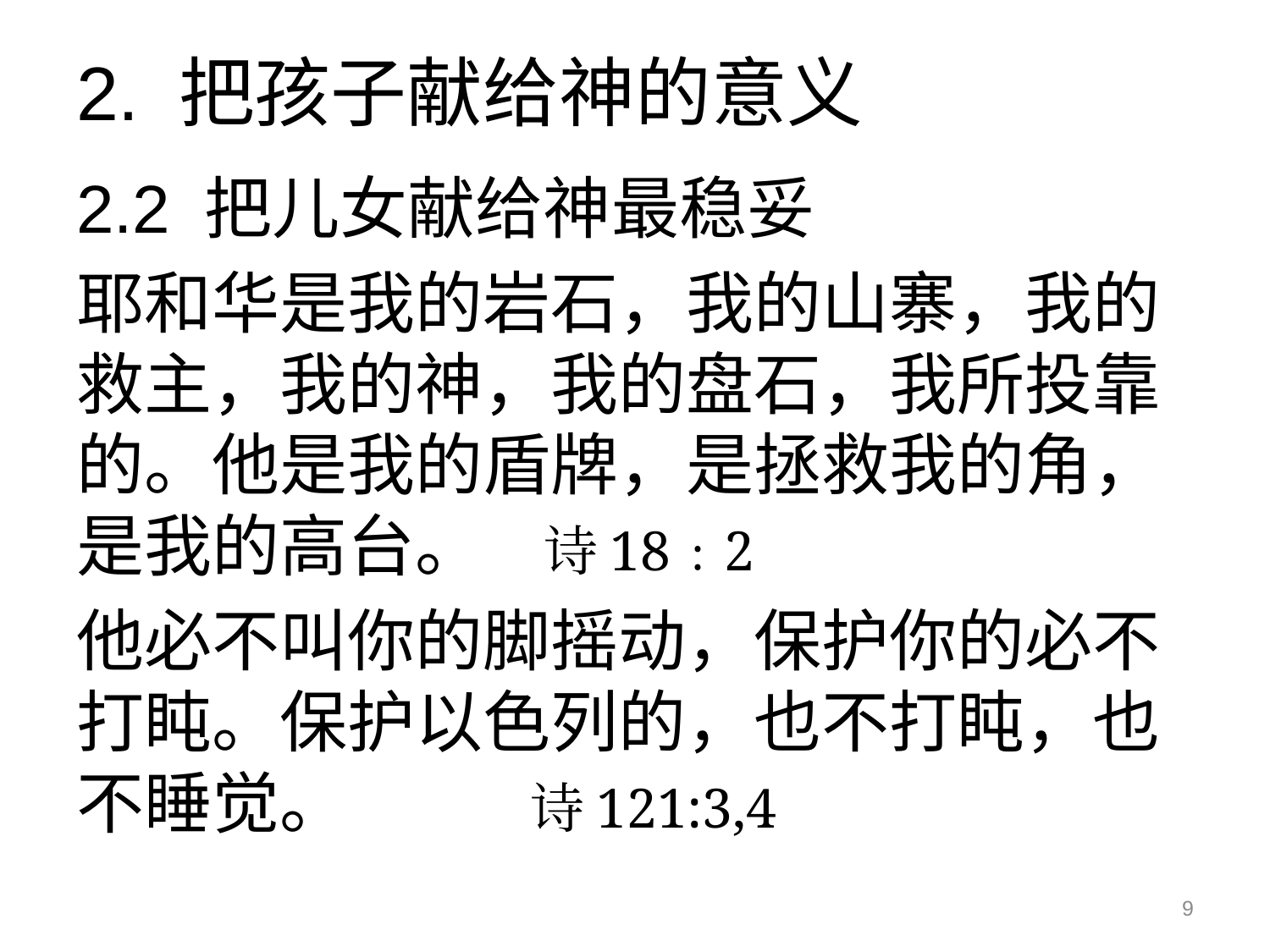

# 2. 把孩子献给神的意义
2.2 把儿女献给神最稳妥
耶和华是我的岩石，我的山寨，我的救主，我的神，我的盘石，我所投靠的。他是我的盾牌，是拯救我的角，是我的高台。    诗18﹕2
他必不叫你的脚摇动，保护你的必不打盹。保护以色列的，也不打盹，也不睡觉。            诗121:3,4
9